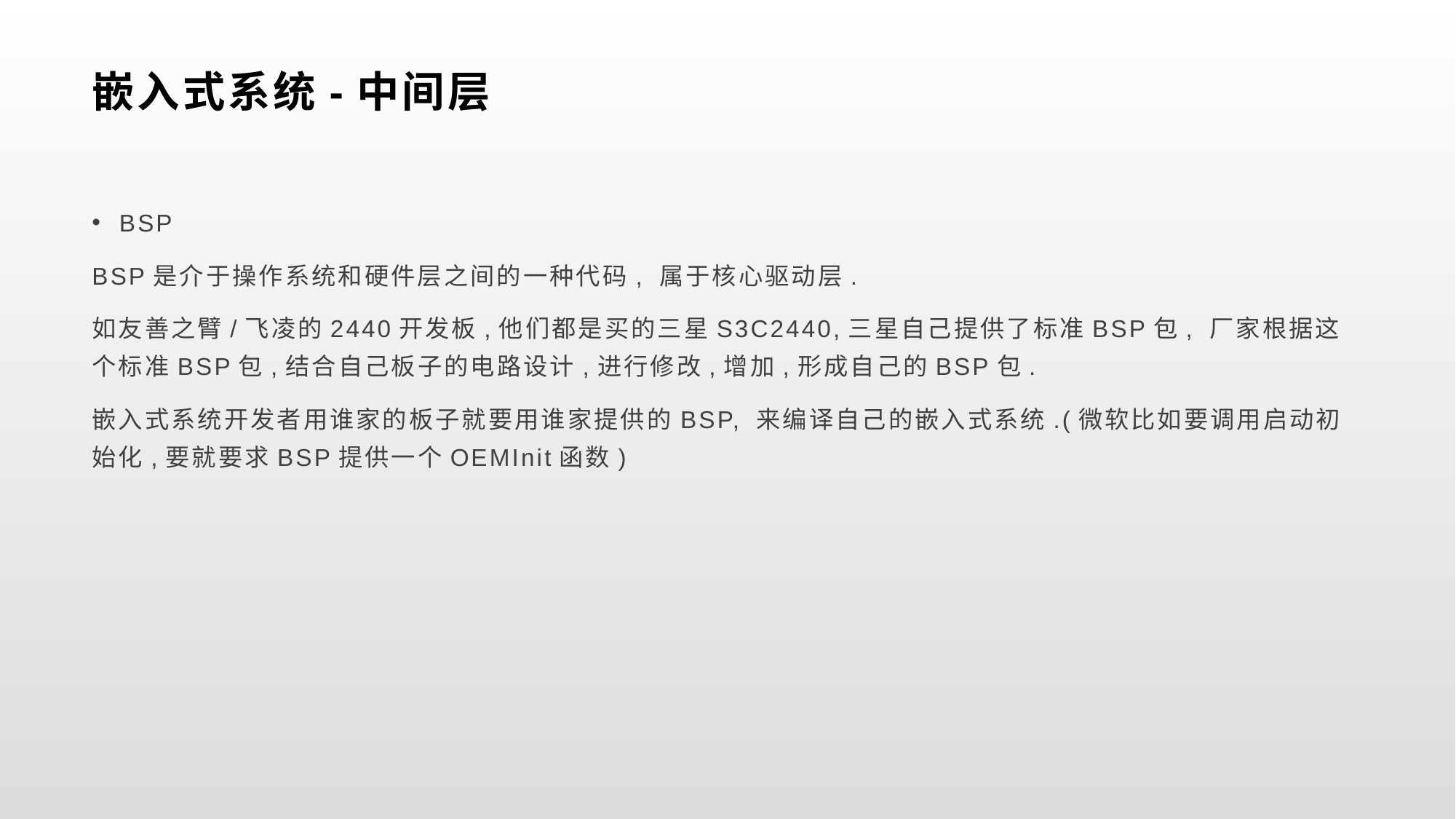

# 嵌入式系统-中间层

BSP
BSP是介于操作系统和硬件层之间的一种代码, 属于核心驱动层.
如友善之臂/飞凌的2440开发板,他们都是买的三星S3C2440,三星自己提供了标准BSP包, 厂家根据这个标准BSP包,结合自己板子的电路设计,进行修改,增加,形成自己的BSP包.
嵌入式系统开发者用谁家的板子就要用谁家提供的BSP, 来编译自己的嵌入式系统.(微软比如要调用启动初始化,要就要求BSP提供一个OEMInit函数)